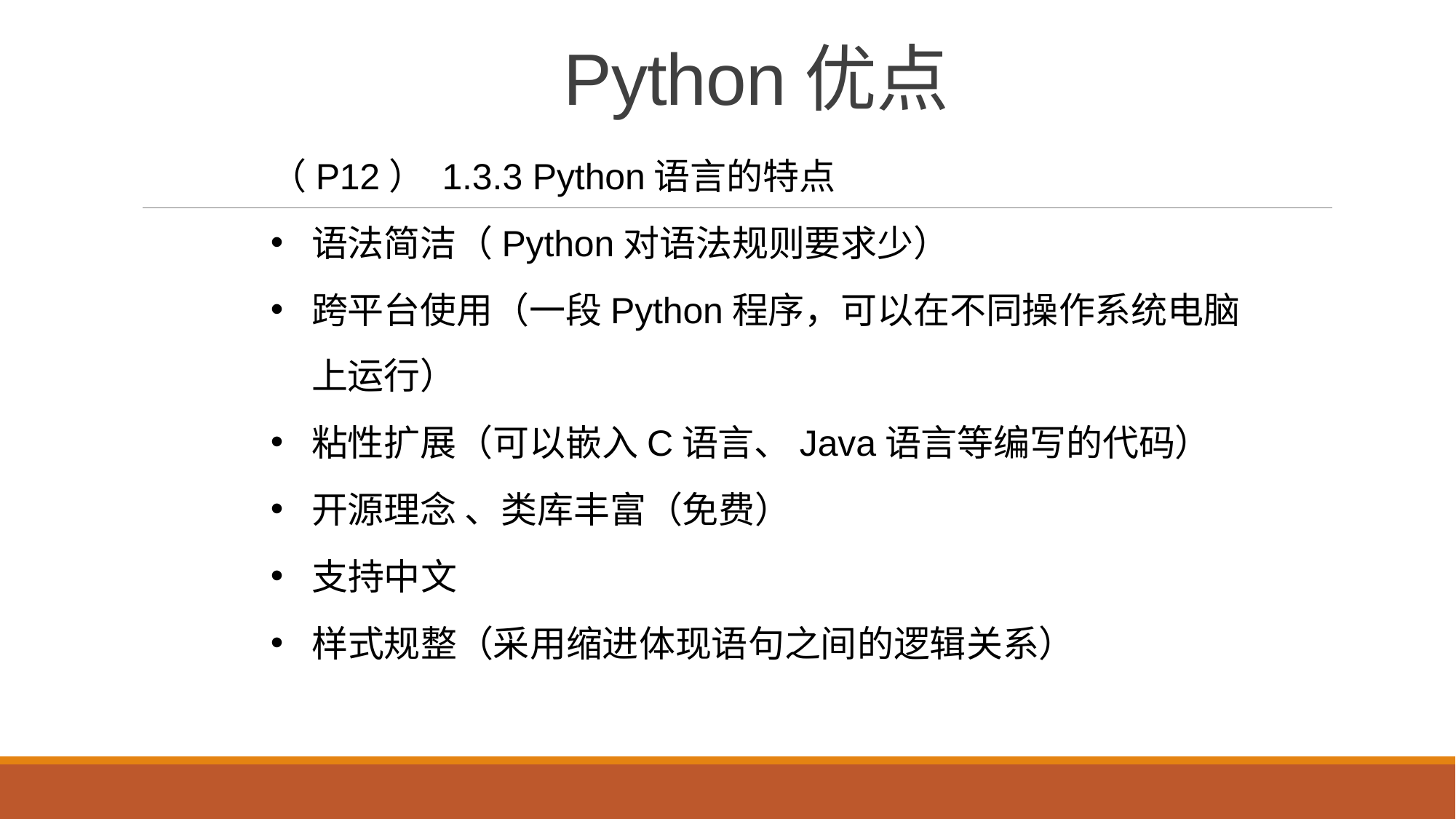

# Python优点
（P12） 1.3.3 Python语言的特点
语法简洁（Python对语法规则要求少）
跨平台使用（一段Python程序，可以在不同操作系统电脑上运行）
粘性扩展（可以嵌入C语言、Java语言等编写的代码）
开源理念 、类库丰富（免费）
支持中文
样式规整（采用缩进体现语句之间的逻辑关系）